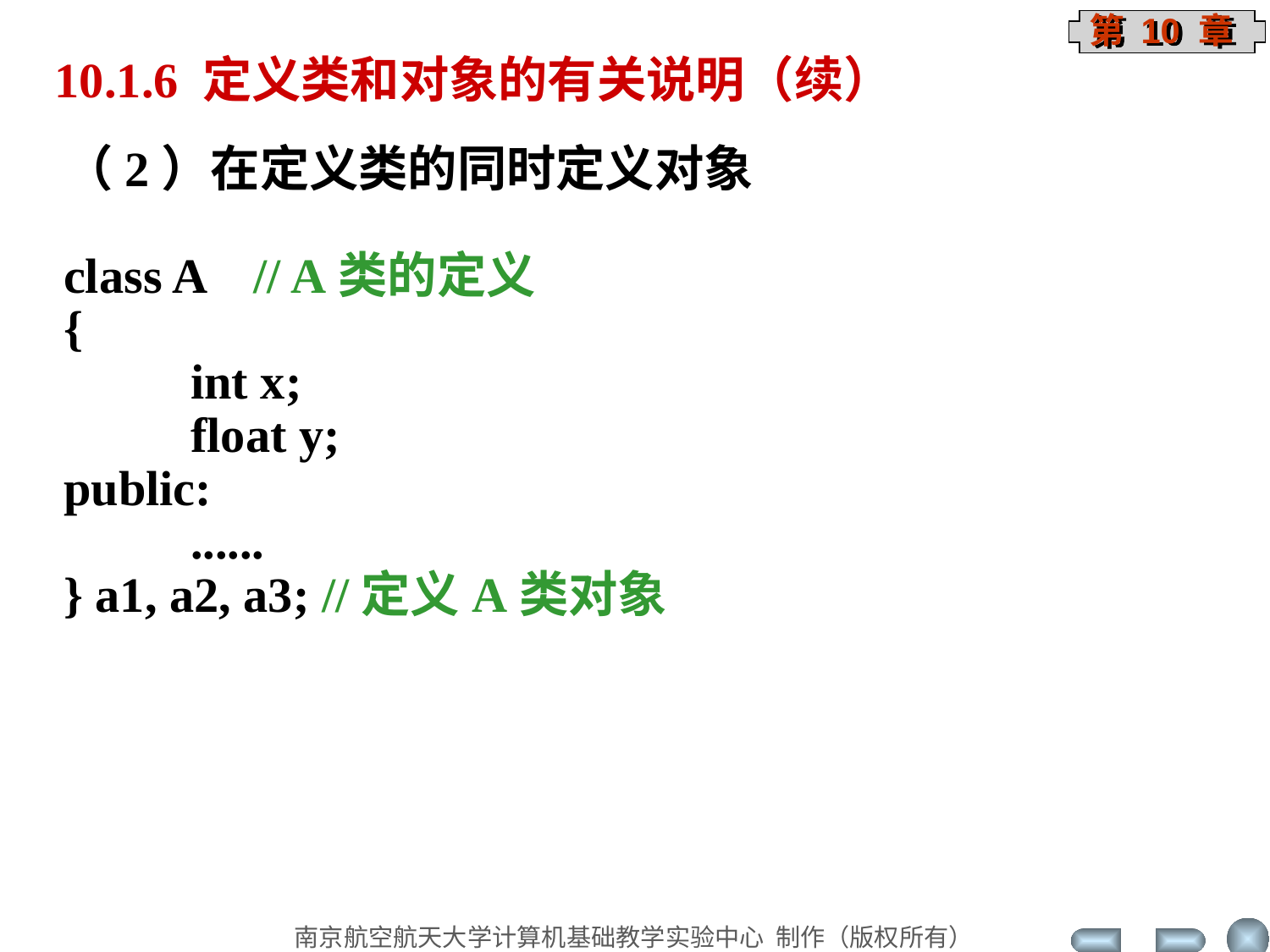

10.1.6 定义类和对象的有关说明（续）
（2）在定义类的同时定义对象

class A    // A类的定义
{
	int x;
	float y;
public:
	......
} a1, a2, a3; //定义A类对象